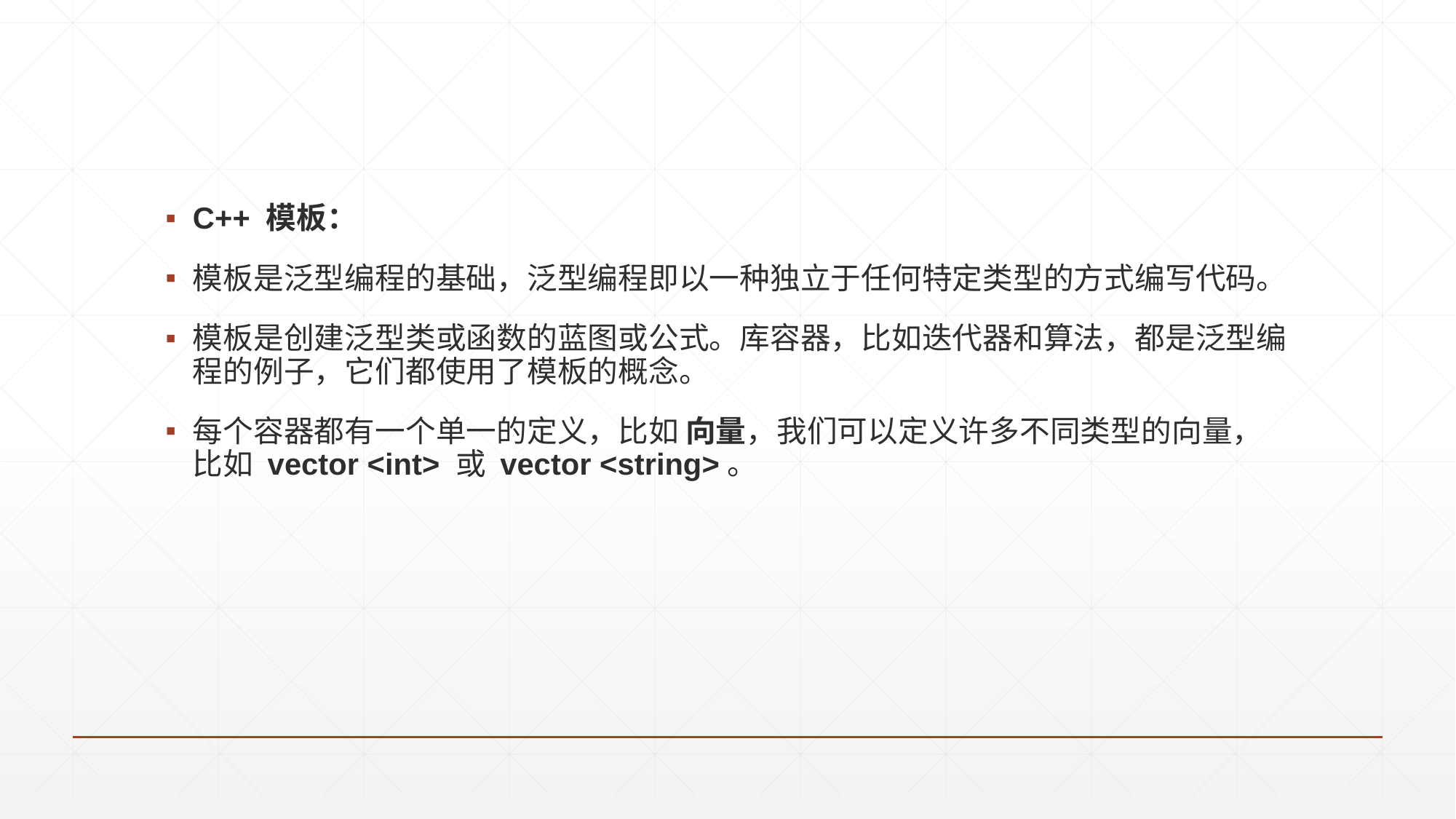

C++ 模板：
模板是泛型编程的基础，泛型编程即以一种独立于任何特定类型的方式编写代码。
模板是创建泛型类或函数的蓝图或公式。库容器，比如迭代器和算法，都是泛型编程的例子，它们都使用了模板的概念。
每个容器都有一个单一的定义，比如 向量，我们可以定义许多不同类型的向量，比如 vector <int> 或 vector <string>。